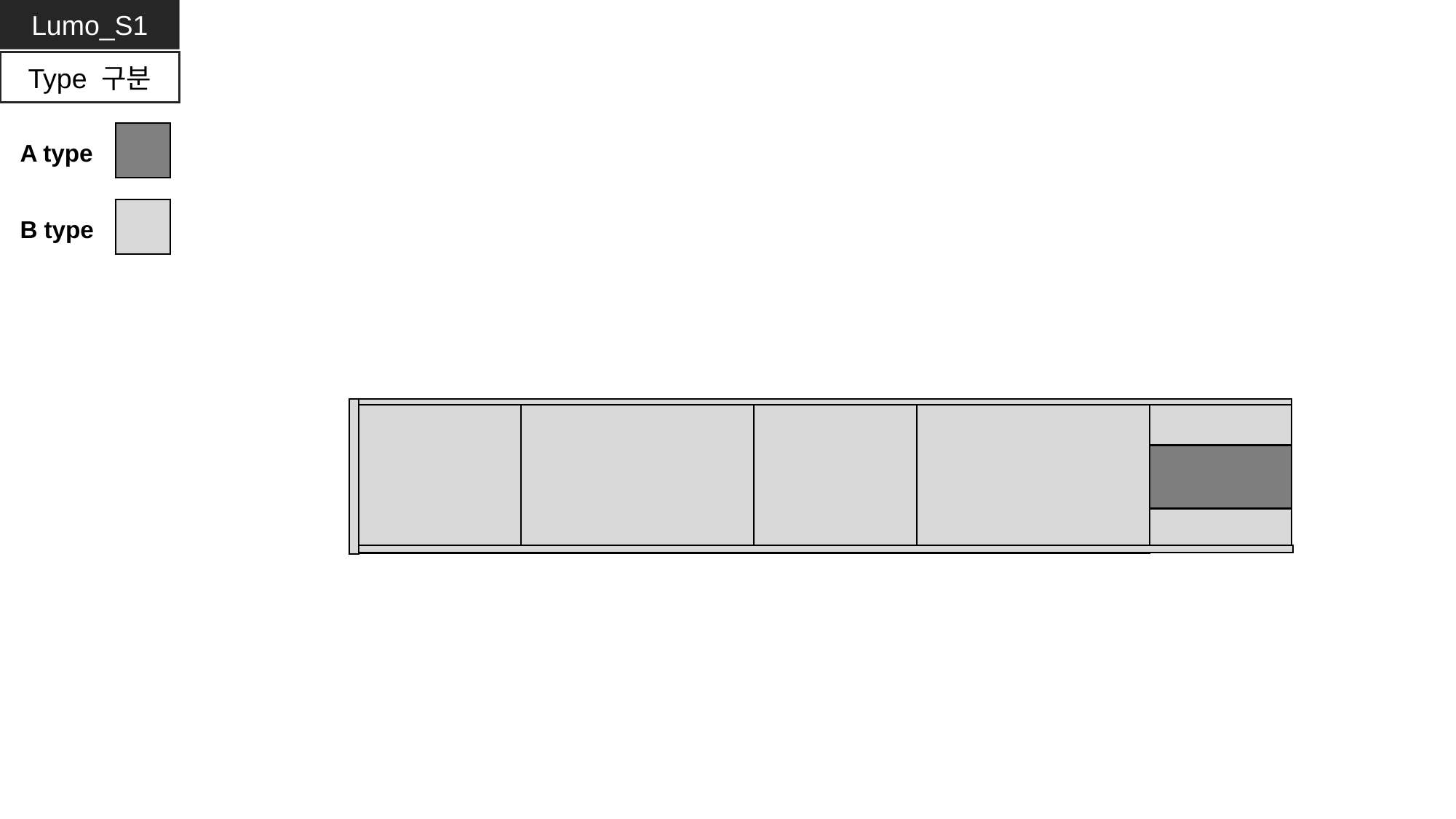

Lumo_S1
Type 구분

A type

B type